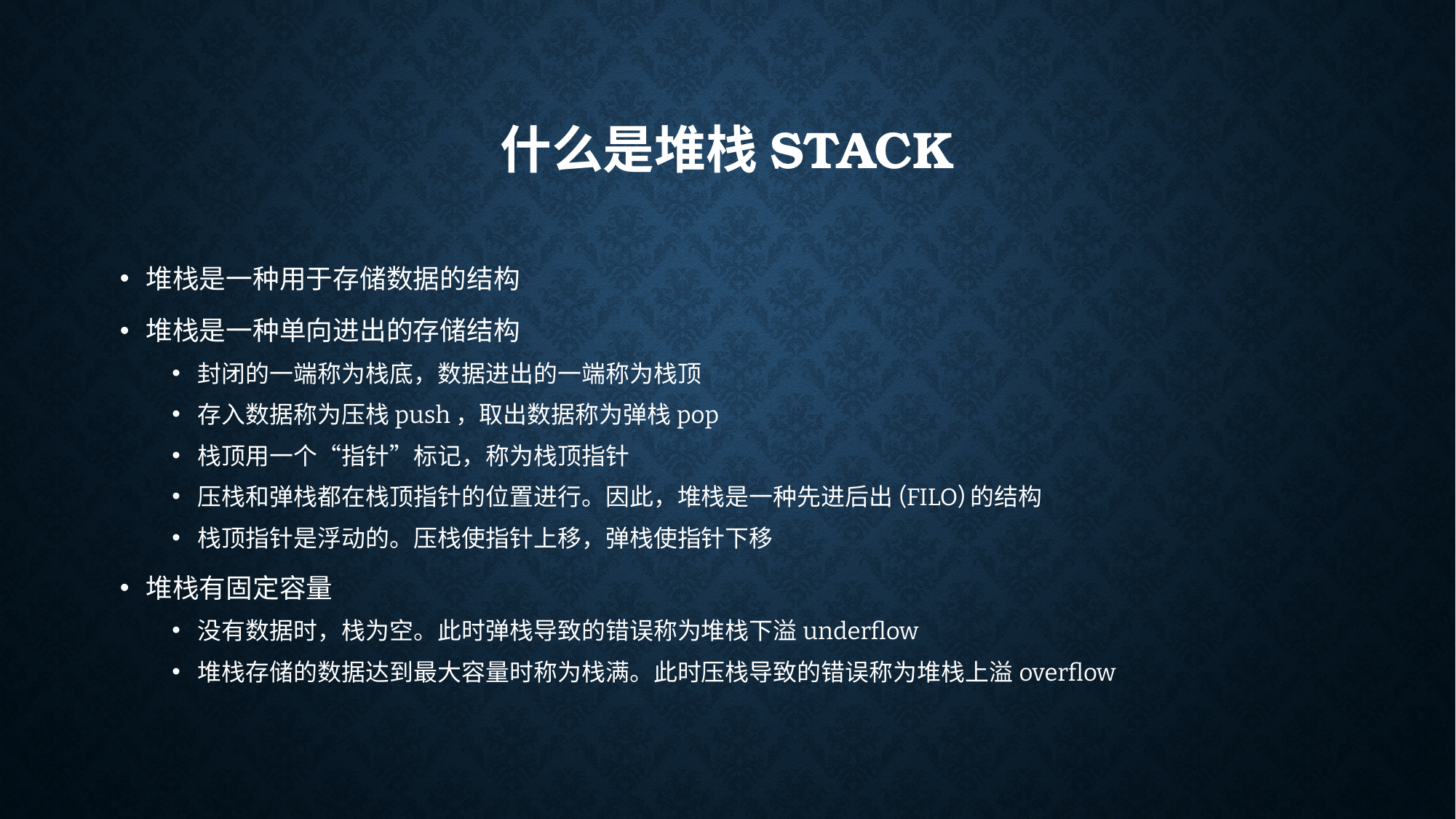

# 什么是堆栈Stack
堆栈是一种用于存储数据的结构
堆栈是一种单向进出的存储结构
封闭的一端称为栈底，数据进出的一端称为栈顶
存入数据称为压栈push，取出数据称为弹栈pop
栈顶用一个“指针”标记，称为栈顶指针
压栈和弹栈都在栈顶指针的位置进行。因此，堆栈是一种先进后出(FILO)的结构
栈顶指针是浮动的。压栈使指针上移，弹栈使指针下移
堆栈有固定容量
没有数据时，栈为空。此时弹栈导致的错误称为堆栈下溢underflow
堆栈存储的数据达到最大容量时称为栈满。此时压栈导致的错误称为堆栈上溢overflow